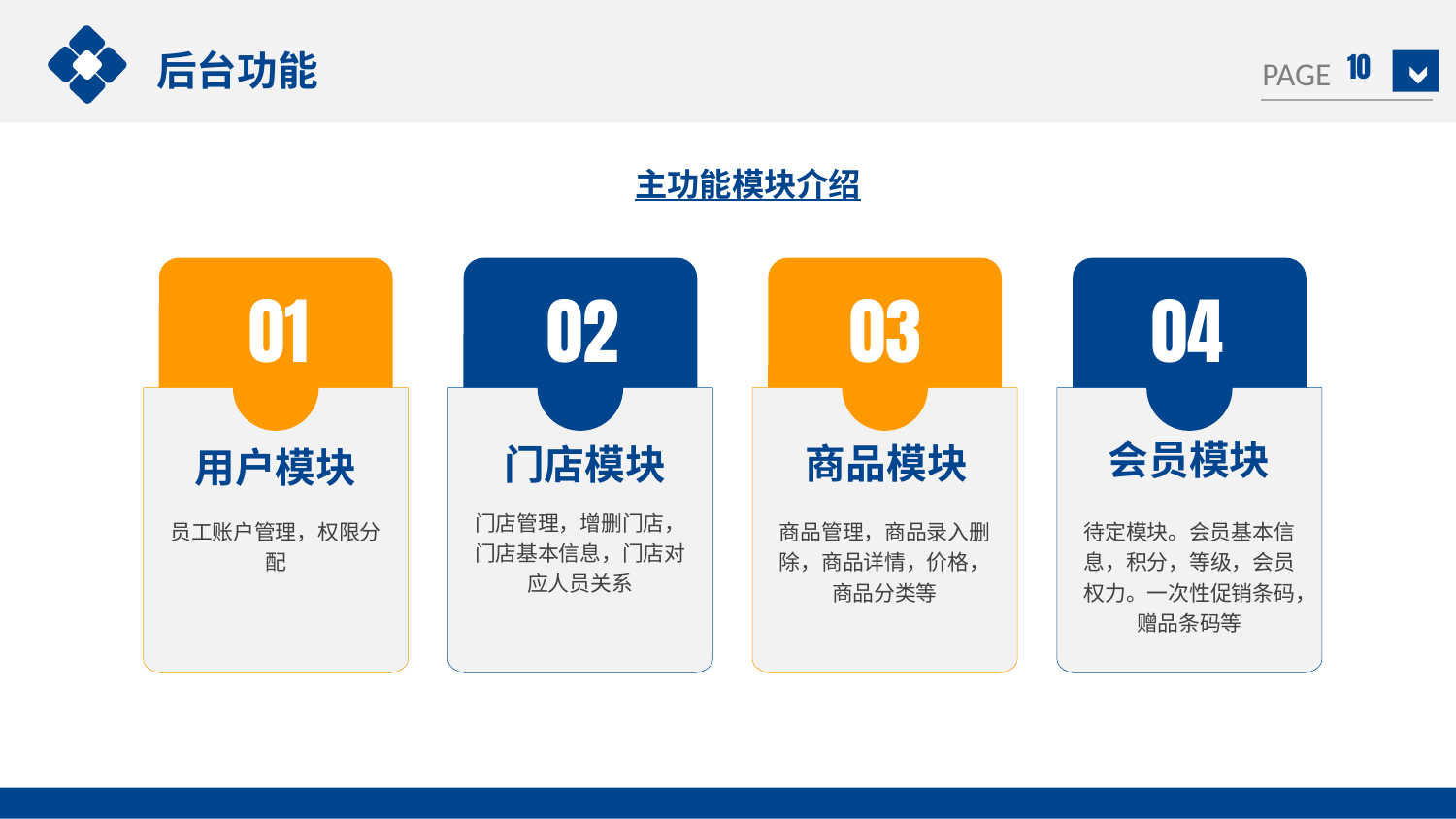

后台功能
10
主功能模块介绍

01

员工账户管理，权限分配

02

03

门店管理，增删门店，门店基本信息，门店对应人员关系
商品管理，商品录入删除，商品详情，价格，商品分类等

04

待定模块。会员基本信息，积分，等级，会员权力。一次性促销条码，赠品条码等
会员模块
商品模块
门店模块
用户模块